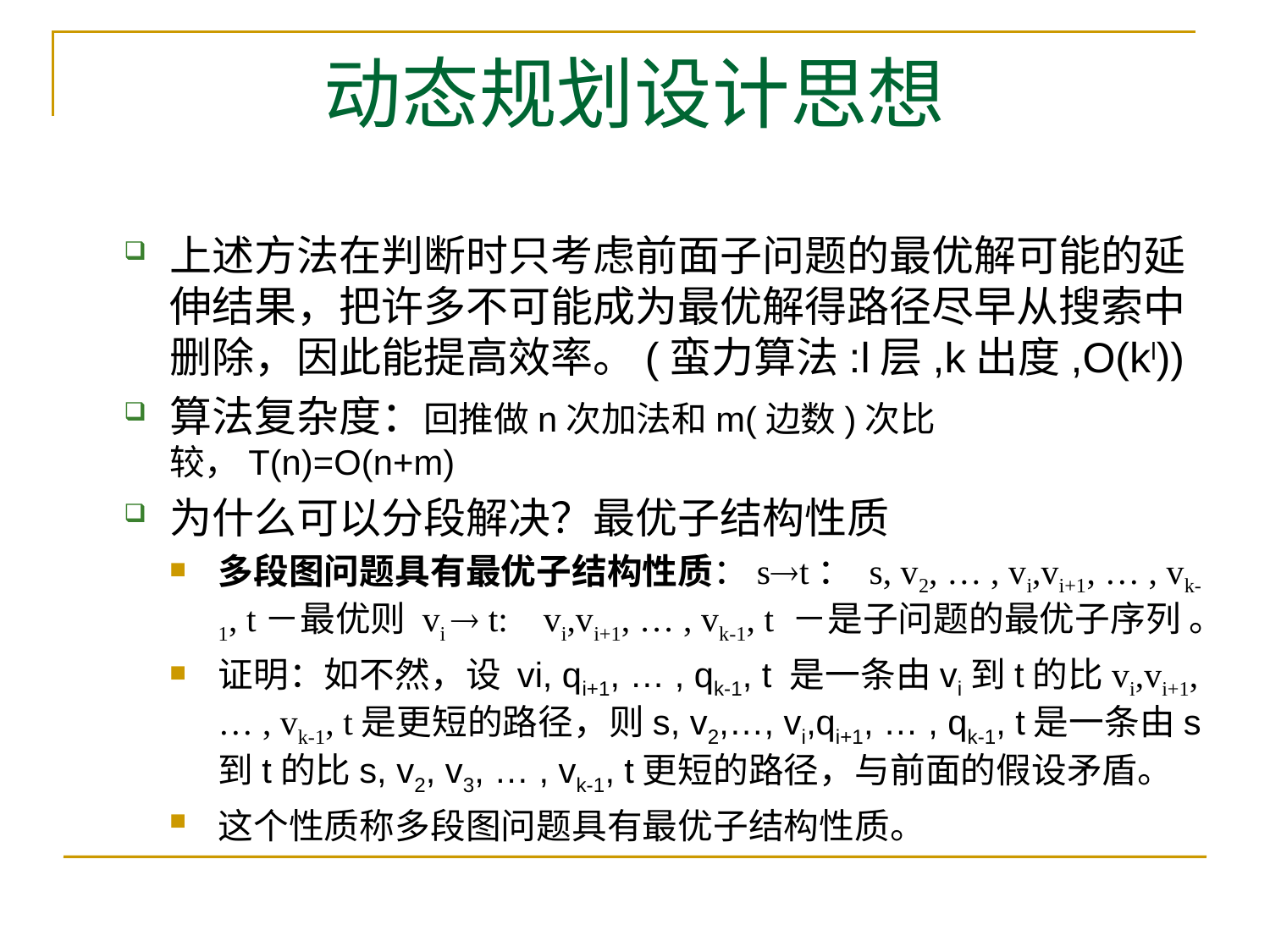

# 动态规划设计思想
上述方法在判断时只考虑前面子问题的最优解可能的延伸结果，把许多不可能成为最优解得路径尽早从搜索中删除，因此能提高效率。(蛮力算法:l层,k出度,O(kl))
算法复杂度：回推做n次加法和m(边数)次比较，T(n)=O(n+m)
为什么可以分段解决？最优子结构性质
多段图问题具有最优子结构性质：s→t： s, v2, … , vi,vi+1, … , vk-1, t－最优则 vi → t:    vi,vi+1, … , vk-1, t －是子问题的最优子序列 。
证明：如不然，设 vi, qi+1, … , qk-1, t 是一条由vi到t的比vi,vi+1, … , vk-1, t是更短的路径，则s, v2,…, vi,qi+1, … , qk-1, t是一条由s到t的比s, v2, v3, … , vk-1, t更短的路径，与前面的假设矛盾。
这个性质称多段图问题具有最优子结构性质。